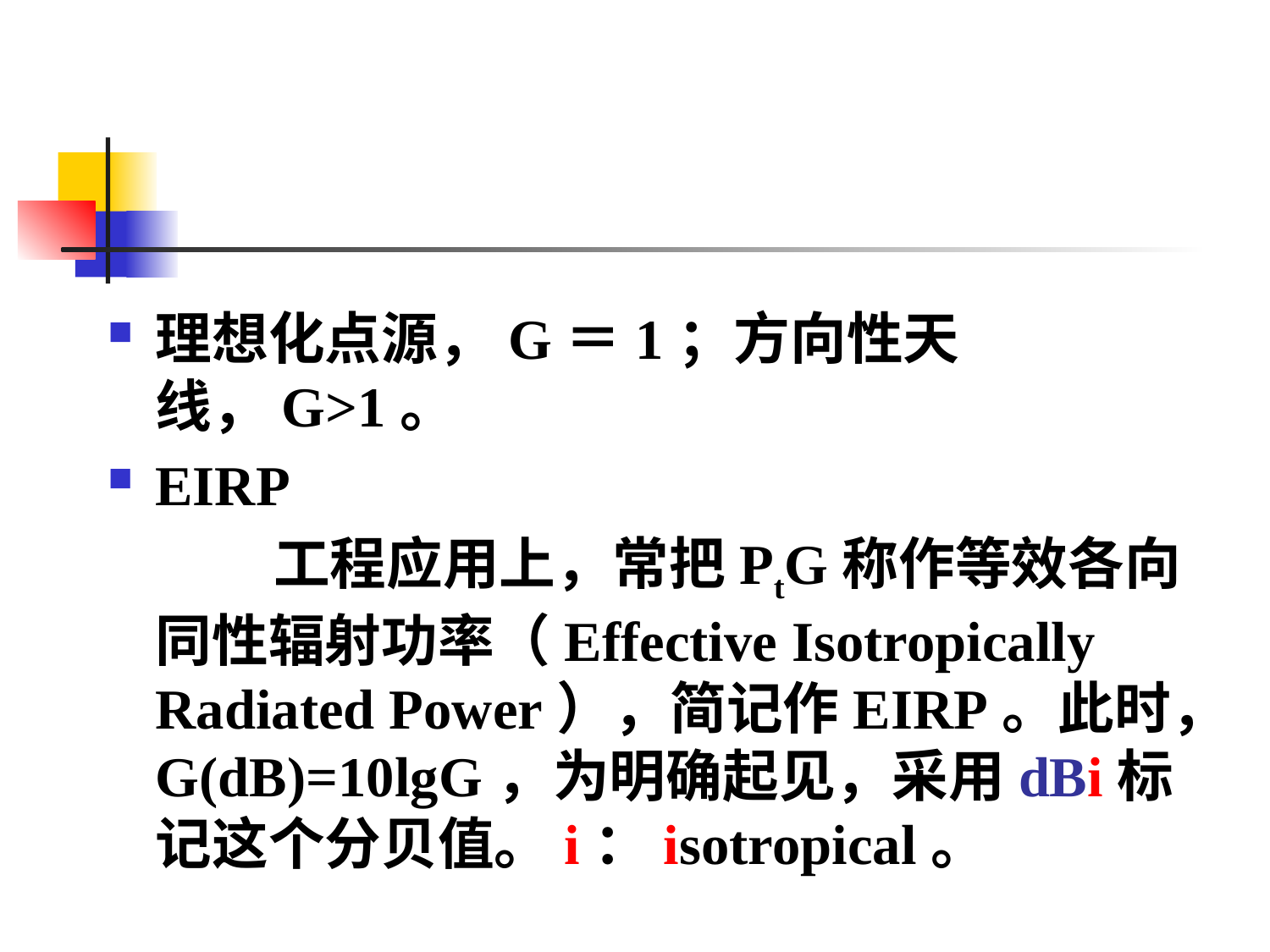

#
理想化点源，G＝1；方向性天线，G>1。
EIRP
            工程应用上，常把PtG称作等效各向同性辐射功率（Effective Isotropically   Radiated Power），简记作EIRP。此时，G(dB)=10lgG，为明确起见，采用dBi标记这个分贝值。i：isotropical。